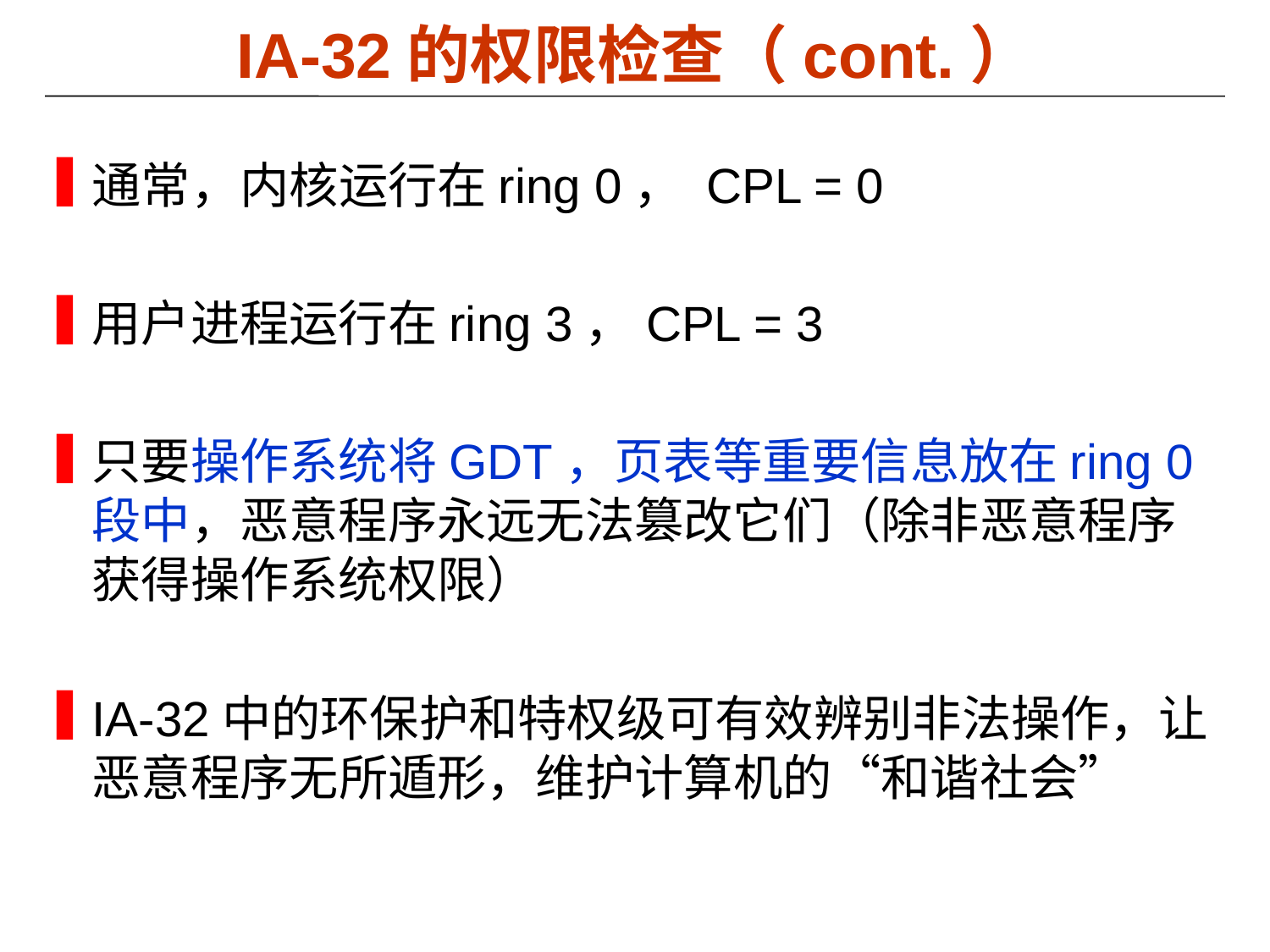

# IA-32的权限检查（cont.）
通常，内核运行在ring 0， CPL = 0

用户进程运行在ring 3，CPL = 3

只要操作系统将GDT，页表等重要信息放在ring 0段中，恶意程序永远无法篡改它们（除非恶意程序获得操作系统权限）

IA-32中的环保护和特权级可有效辨别非法操作，让恶意程序无所遁形，维护计算机的“和谐社会”